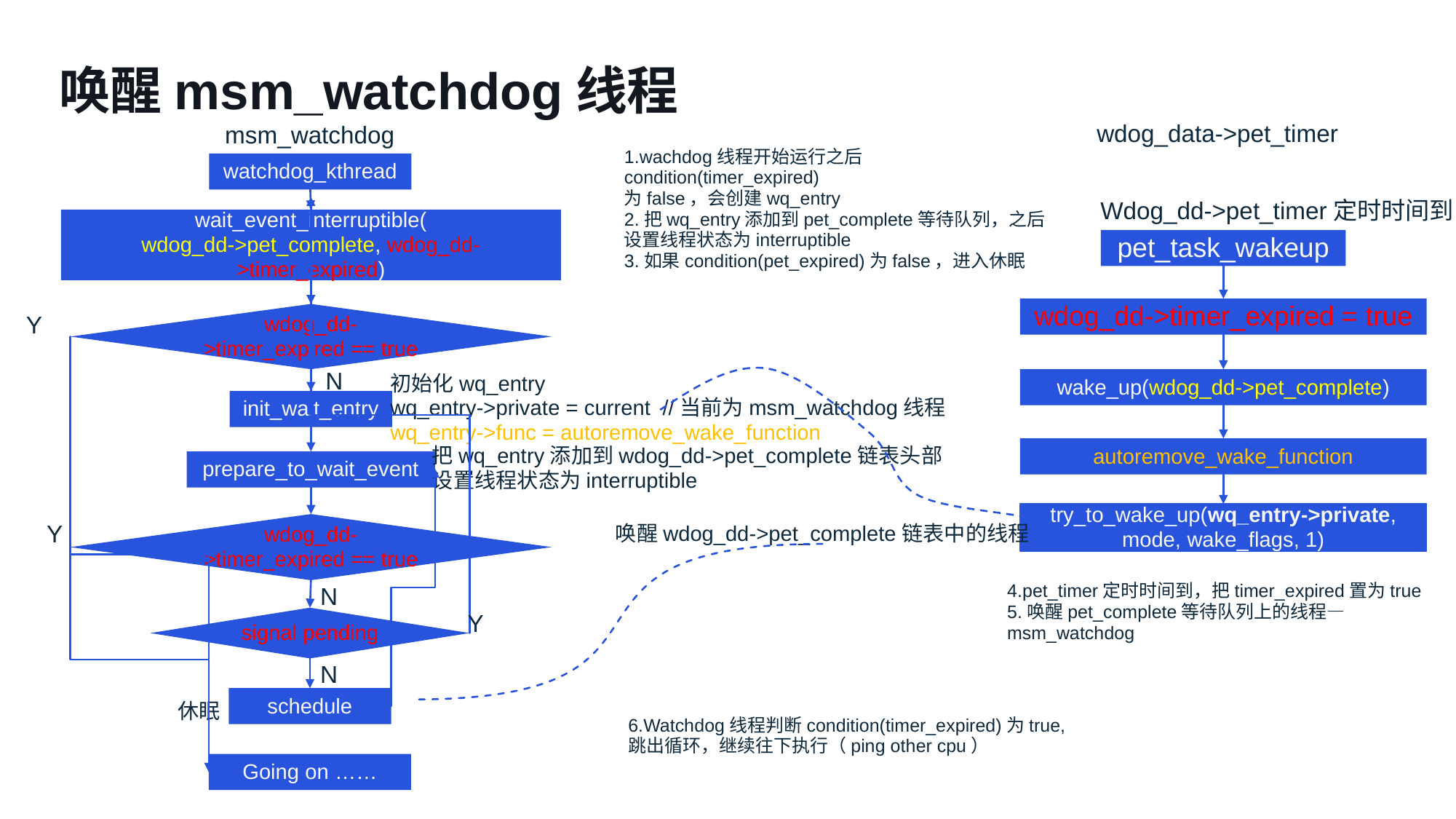

唤醒msm_watchdog线程
wdog_data->pet_timer
msm_watchdog
watchdog_kthread
Wdog_dd->pet_timer定时时间到
wait_event_interruptible(
wdog_dd->pet_complete, wdog_dd->timer_expired)
pet_task_wakeup
wdog_dd->timer_expired = true
wdog_dd->timer_expired == true
N

wake_up(wdog_dd->pet_complete)
初始化wq_entry
wq_entry->private = current  //当前为msm_watchdog线程
wq_entry->func = autoremove_wake_function
init_wait_entry
autoremove_wake_function
把wq_entry添加到wdog_dd->pet_complete链表头部
设置线程状态为interruptible
prepare_to_wait_event
try_to_wake_up(wq_entry->private, mode, wake_flags, 1)
wdog_dd->timer_expired == true
Y
唤醒wdog_dd->pet_complete链表中的线程
N
Going on ……
Y
signal pending
Y
N
schedule
休眠
1.wachdog线程开始运行之后condition(timer_expired)
为false，会创建wq_entry
2.把wq_entry添加到pet_complete等待队列，之后设置线程状态为interruptible
3.如果condition(pet_expired)为false，进入休眠
4.pet_timer定时时间到，把timer_expired置为true
5.唤醒pet_complete等待队列上的线程—msm_watchdog
6.Watchdog线程判断condition(timer_expired)为true,跳出循环，继续往下执行（ping other cpu）